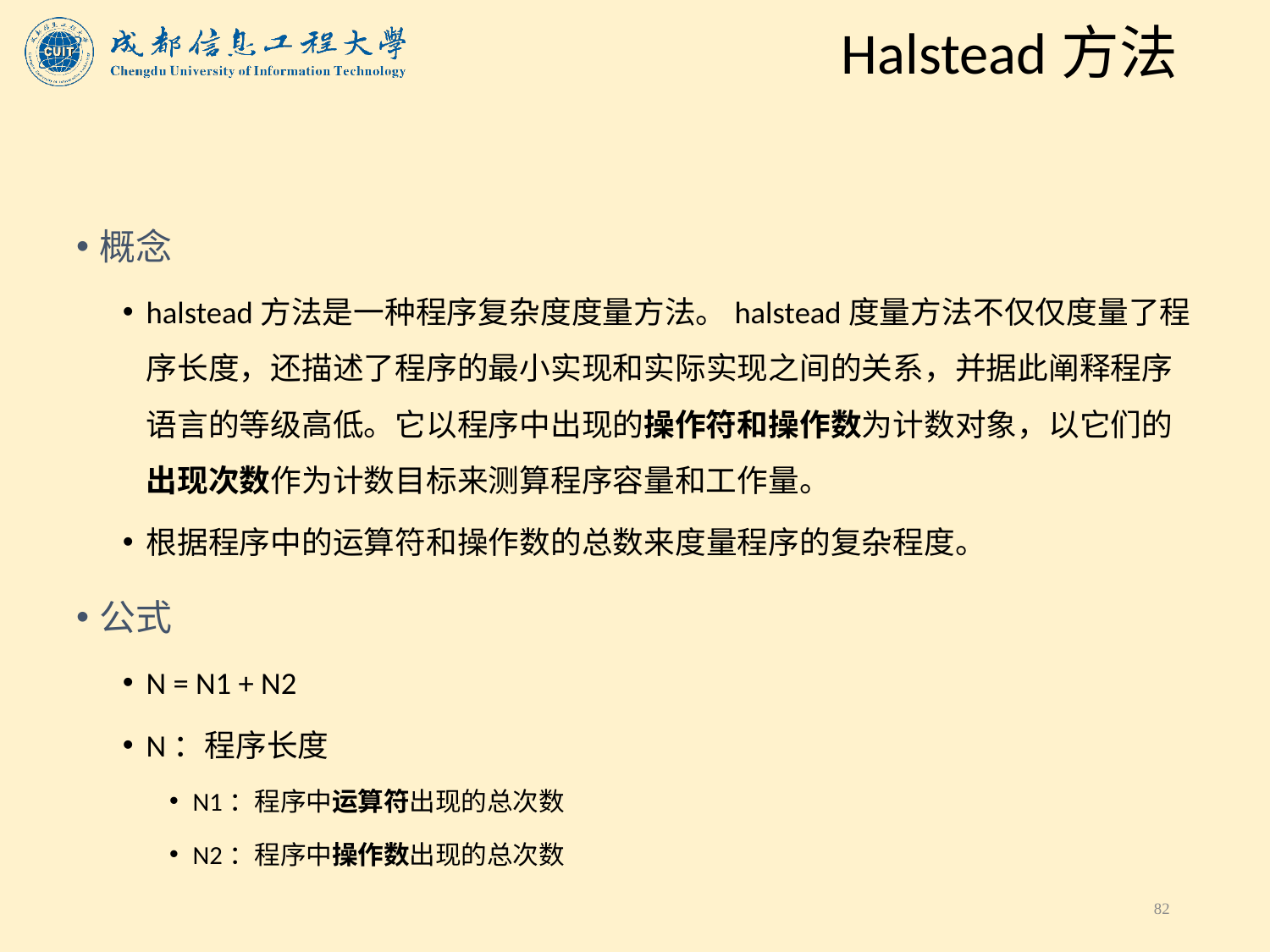

# Halstead方法
概念
halstead方法是一种程序复杂度度量方法。halstead度量方法不仅仅度量了程序长度，还描述了程序的最小实现和实际实现之间的关系，并据此阐释程序语言的等级高低。它以程序中出现的操作符和操作数为计数对象，以它们的出现次数作为计数目标来测算程序容量和工作量。
根据程序中的运算符和操作数的总数来度量程序的复杂程度。
公式
N = N1 + N2
N：程序长度
N1：程序中运算符出现的总次数
N2：程序中操作数出现的总次数

82